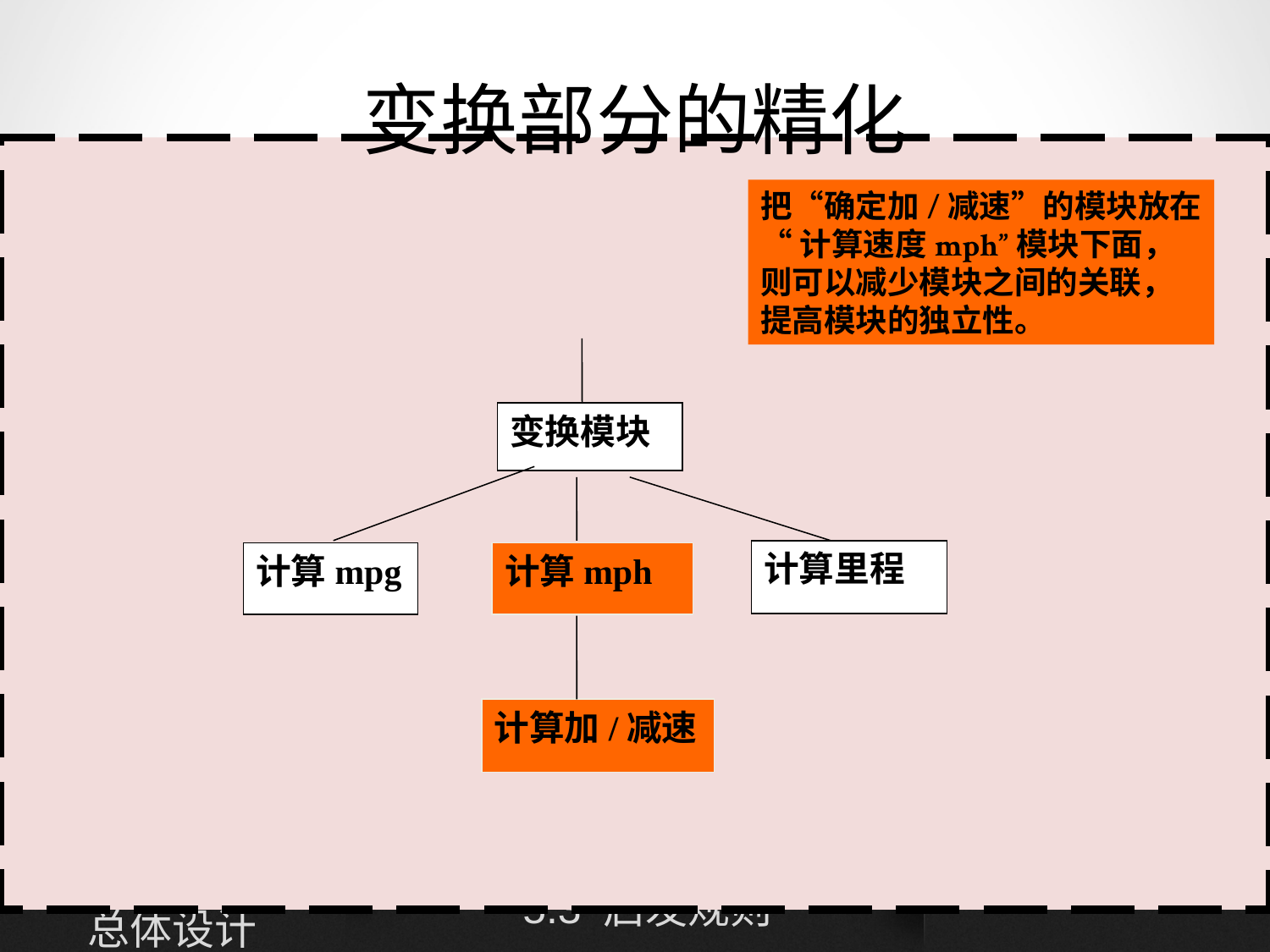

变换部分的精化

把“确定加/减速”的模块放在
“计算速度mph”模块下面，
则可以减少模块之间的关联，
提高模块的独立性。

变换模块

计算里程
计算mpg
计算mph

计算加/减速
第5章
总体设计
5.3 启发规则